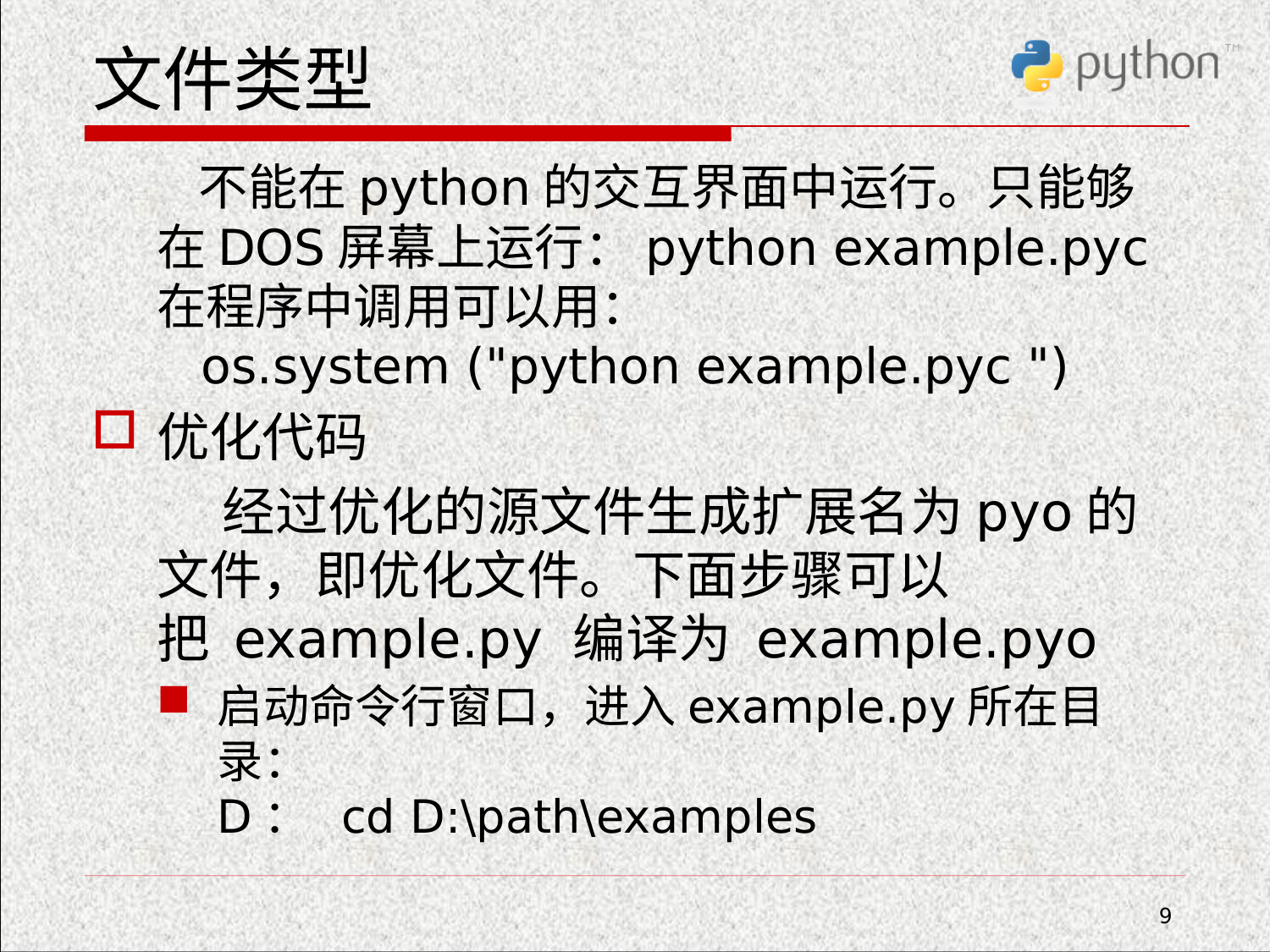

# 文件类型
        不能在python的交互界面中运行。只能够在DOS屏幕上运行：python example.pyc
在程序中调用可以用：
   os.system ("python example.pyc ")
优化代码
          经过优化的源文件生成扩展名为pyo的文件，即优化文件。下面步骤可以把 example.py 编译为 example.pyo
启动命令行窗口，进入example.py所在目录：
D：  cd D:\path\examples

9